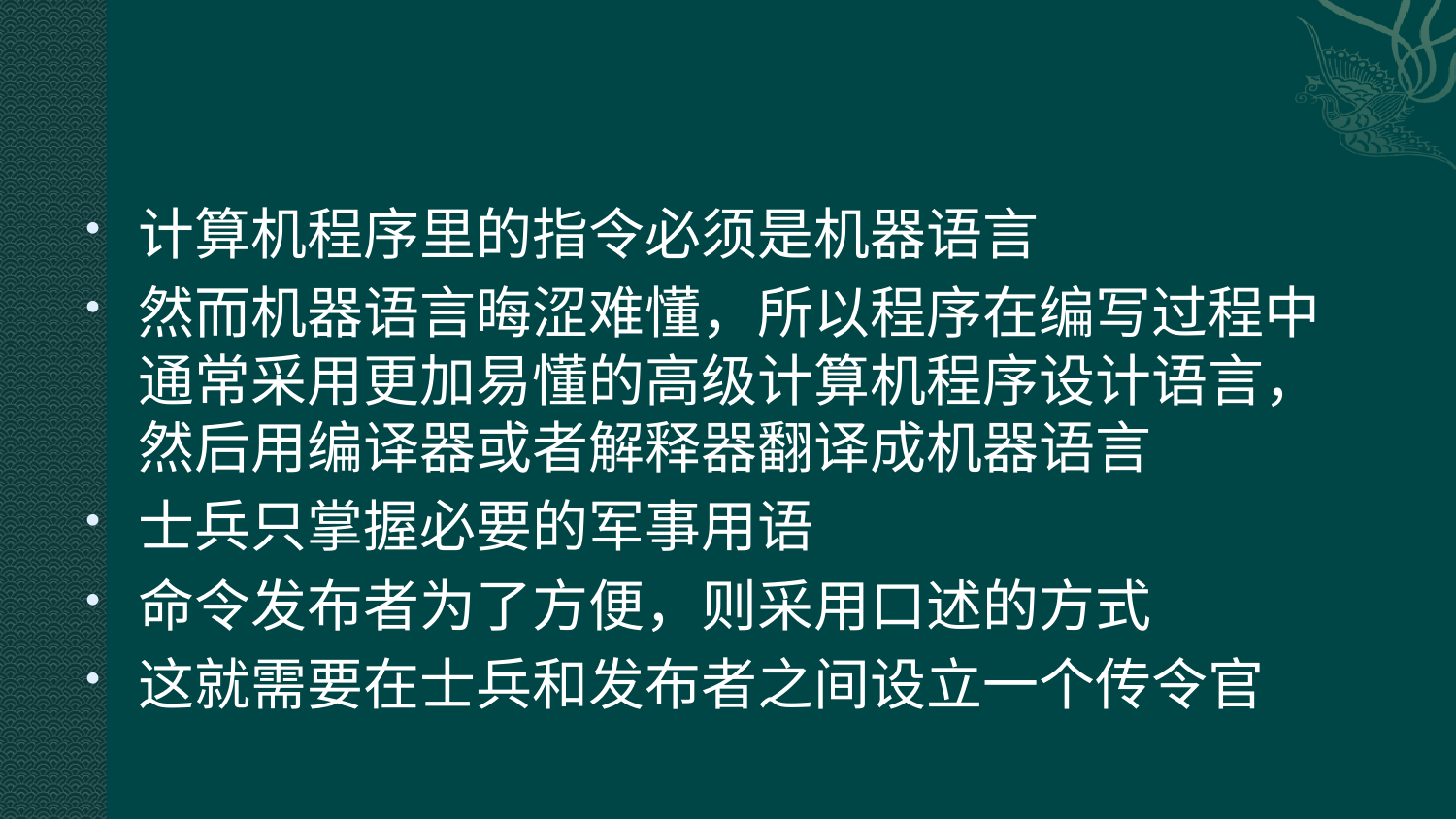

#
计算机程序里的指令必须是机器语言
然而机器语言晦涩难懂，所以程序在编写过程中通常采用更加易懂的高级计算机程序设计语言，然后用编译器或者解释器翻译成机器语言
士兵只掌握必要的军事用语
命令发布者为了方便，则采用口述的方式
这就需要在士兵和发布者之间设立一个传令官